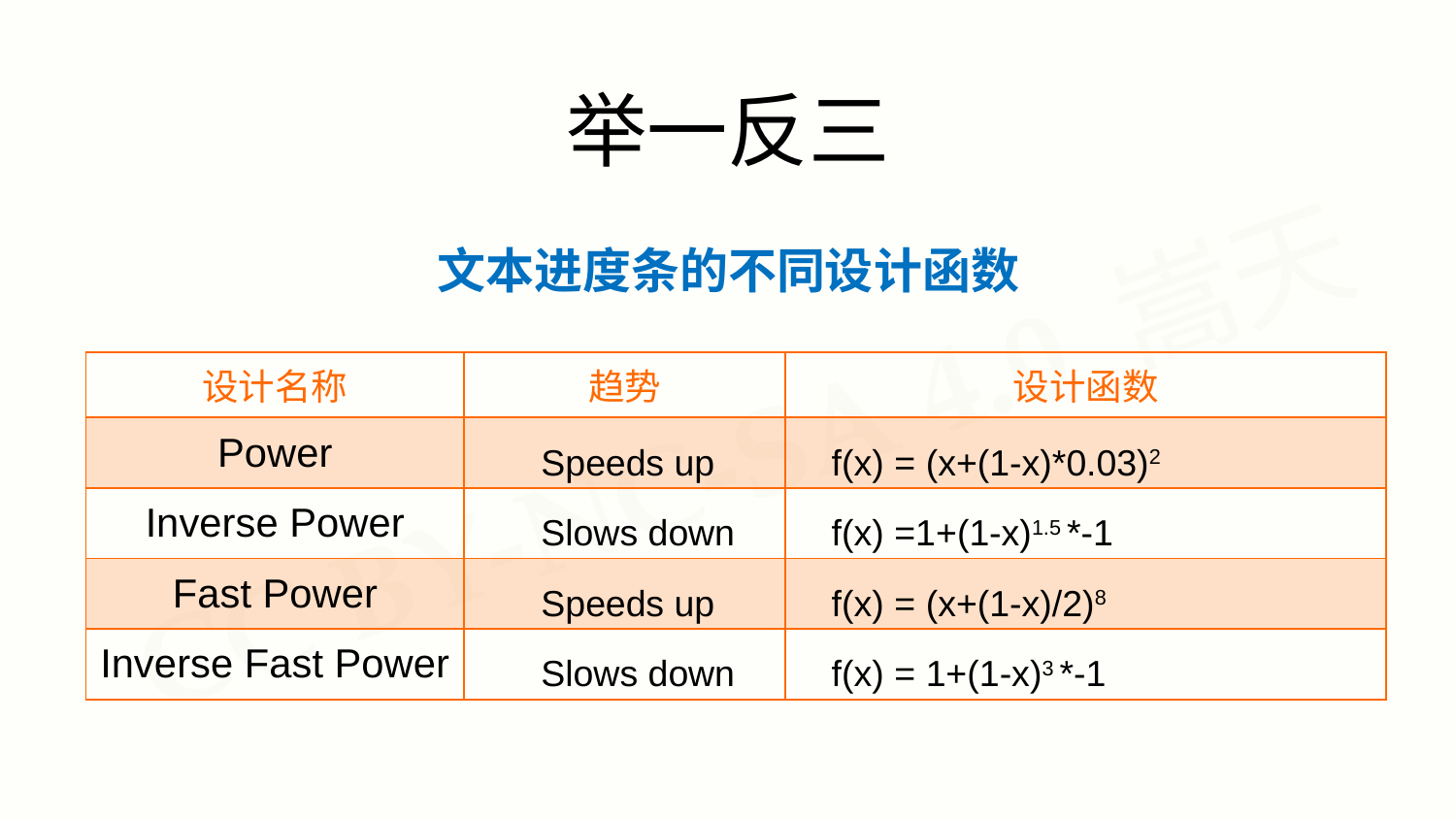

举一反三
文本进度条的不同设计函数
| 设计名称 | 趋势 | 设计函数 |
| --- | --- | --- |
| Power | Speeds up | f(x) = (x+(1-x)\*0.03)2 |
| Inverse Power | Slows down | f(x) =1+(1-x)1.5 \*-1 |
| Fast Power | Speeds up | f(x) = (x+(1-x)/2)8 |
| Inverse Fast Power | Slows down | f(x) = 1+(1-x)3 \*-1 |